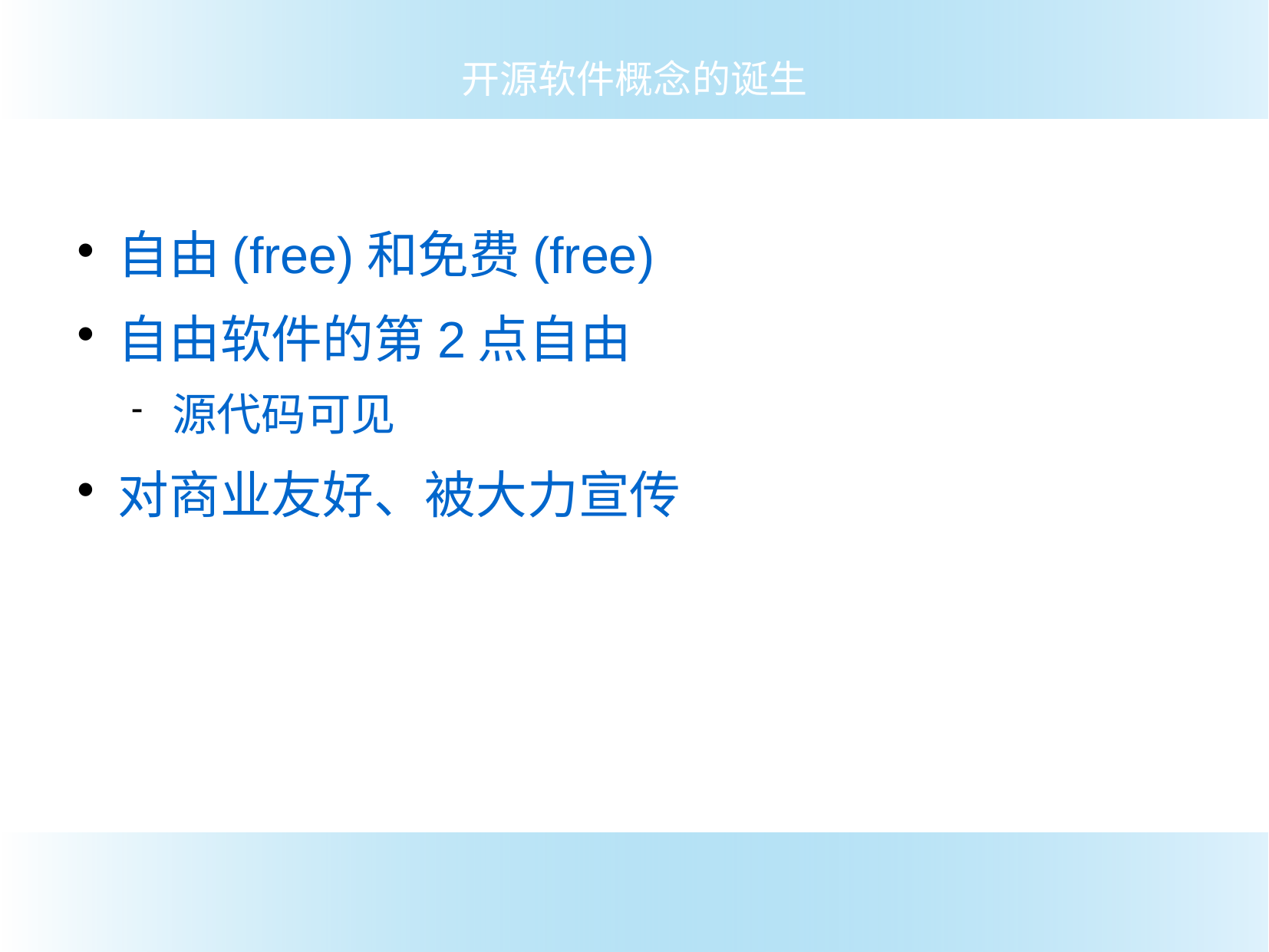

开源软件概念的诞生
自由(free)和免费(free)
自由软件的第2点自由
源代码可见
对商业友好、被大力宣传